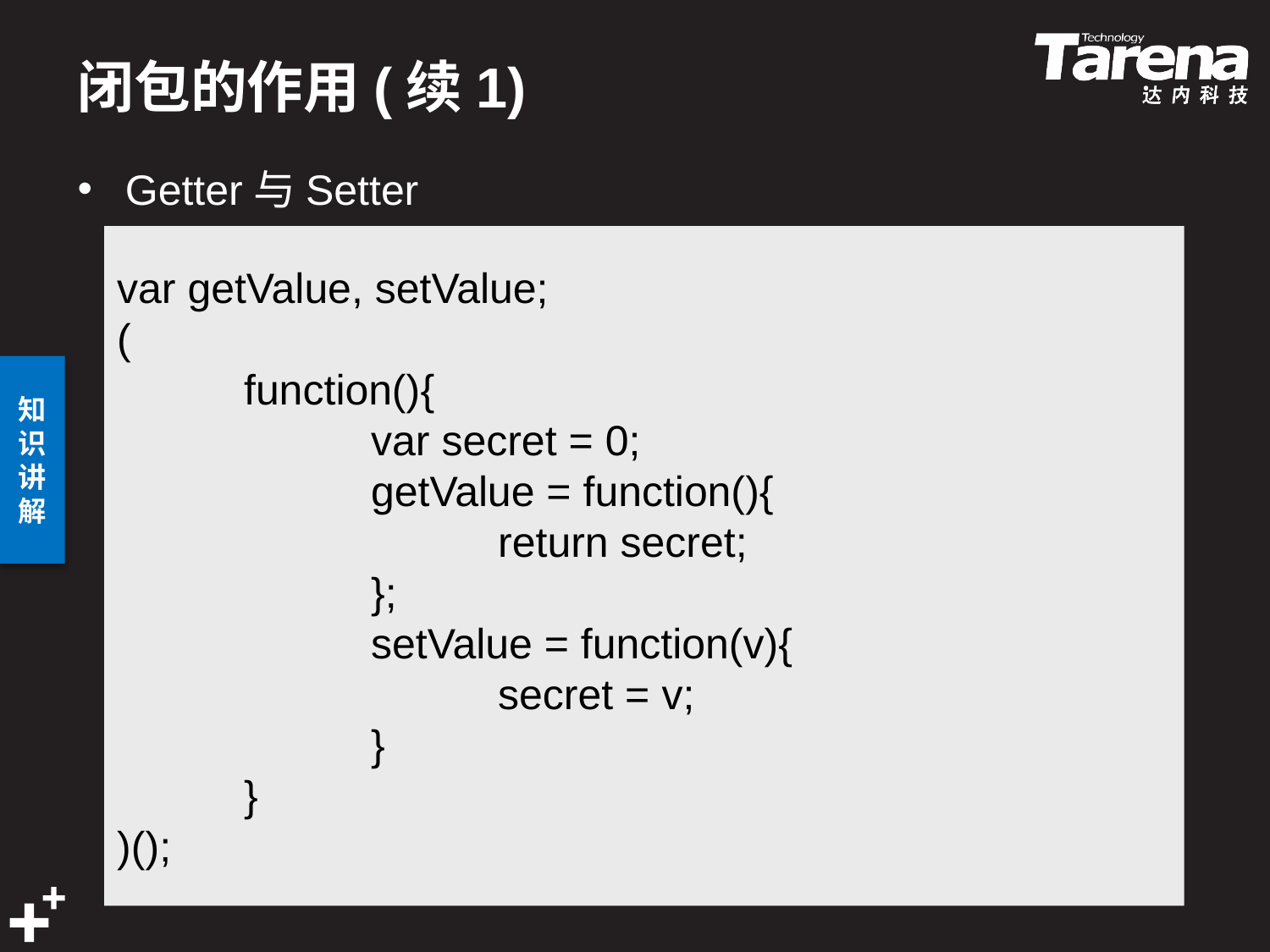

# 闭包的作用(续1)
Getter与Setter
var getValue, setValue;
(
	function(){
		var secret = 0;
		getValue = function(){
			return secret;
		};
		setValue = function(v){
			secret = v;
		}
	}
)();